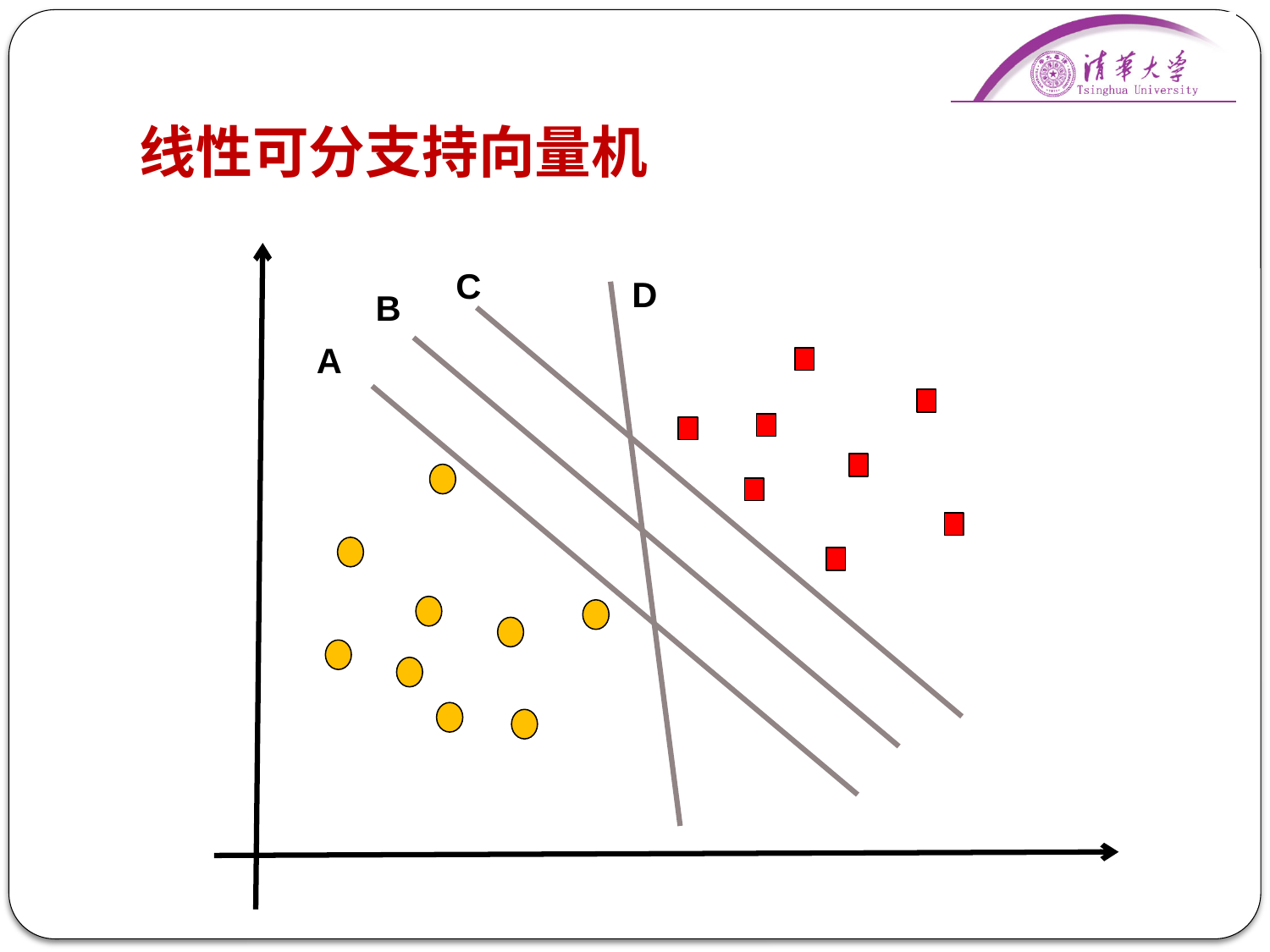

# 线性可分支持向量机
C
D
B
A

9